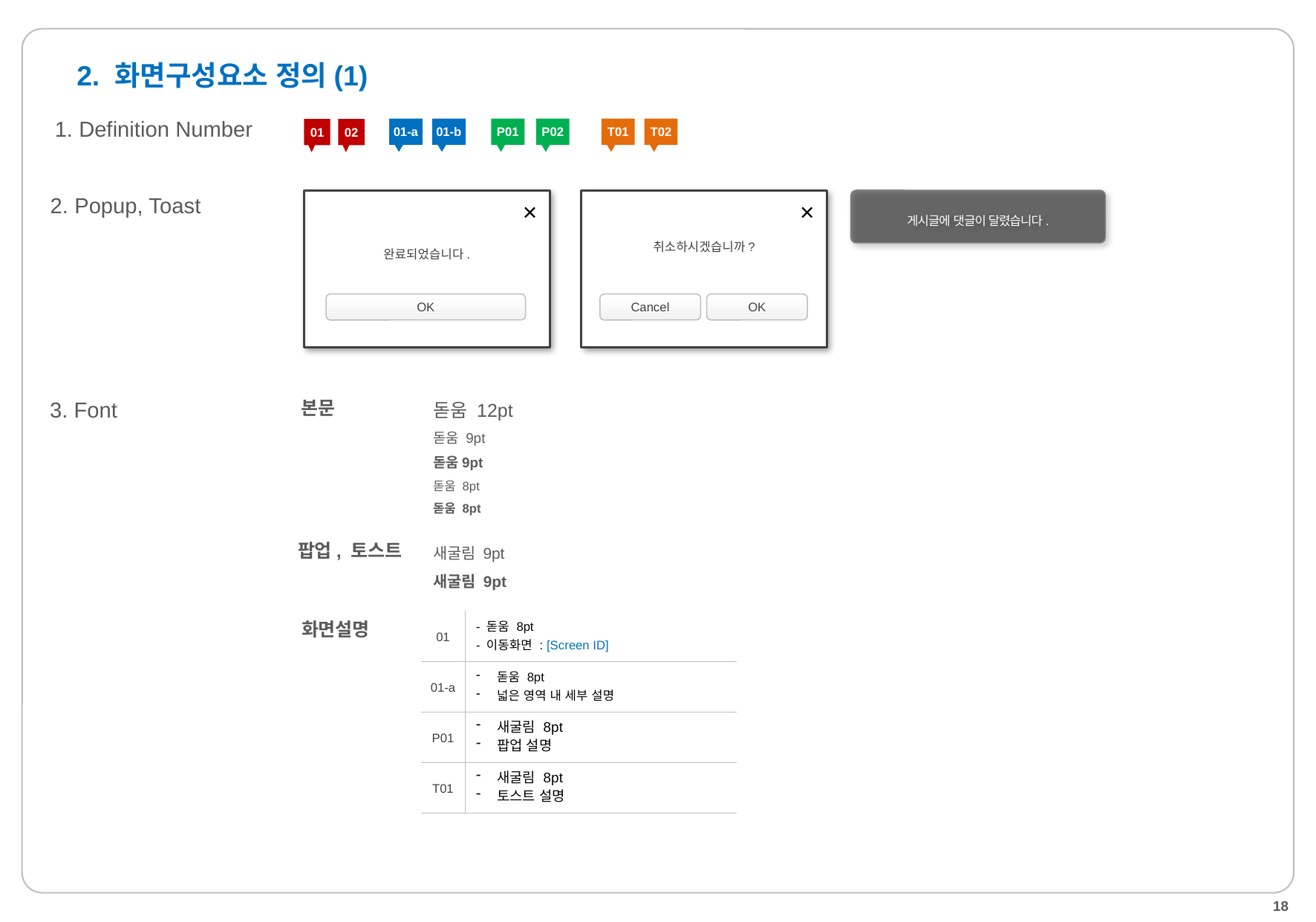

# 2. 화면구성요소 정의(1)
1. Definition Number
01-a
01-b
P01
P02
T01
T02
01
02
2. Popup, Toast
완료되었습니다.

취소하시겠습니까?

게시글에 댓글이 달렸습니다.
×
×
OK
Cancel
OK
돋움 12pt
돋움 9pt
돋움9pt
돋움 8pt
돋움 8pt
3. Font
본문
새굴림 9pt
새굴림 9pt
팝업, 토스트
| 01 | - 돋움 8pt - 이동화면 : [Screen ID] |
| --- | --- |
| 01-a | 돋움 8pt 넓은 영역 내 세부 설명 |
| P01 | 새굴림 8pt 팝업 설명 |
| T01 | 새굴림 8pt 토스트 설명 |
화면설명
18